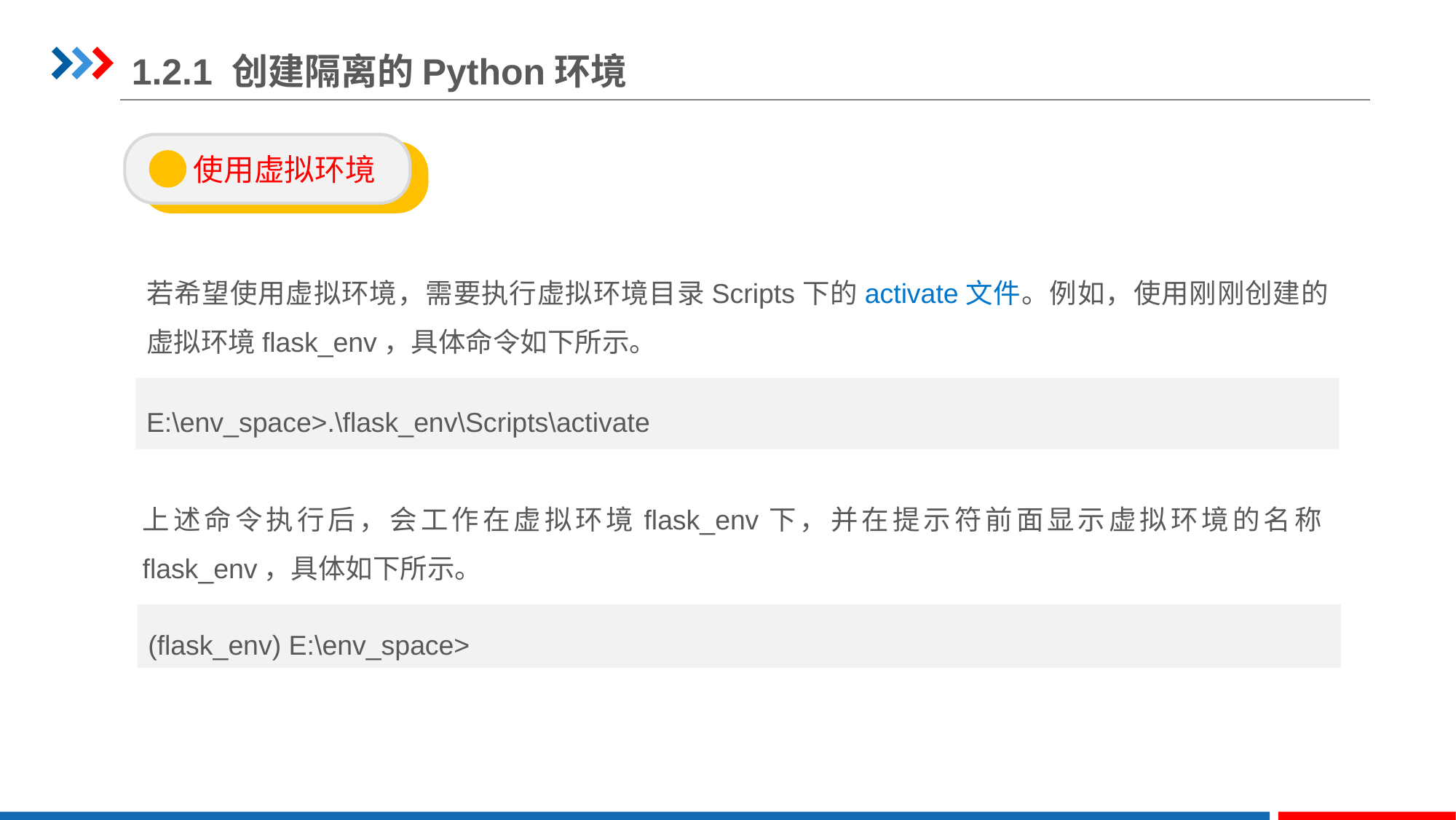

1.2.1 创建隔离的Python环境
    使用虚拟环境

若希望使用虚拟环境，需要执行虚拟环境目录Scripts下的activate文件。例如，使用刚刚创建的虚拟环境flask_env，具体命令如下所示。
E:\env_space>.\flask_env\Scripts\activate
上述命令执行后，会工作在虚拟环境flask_env下，并在提示符前面显示虚拟环境的名称flask_env，具体如下所示。
(flask_env) E:\env_space>